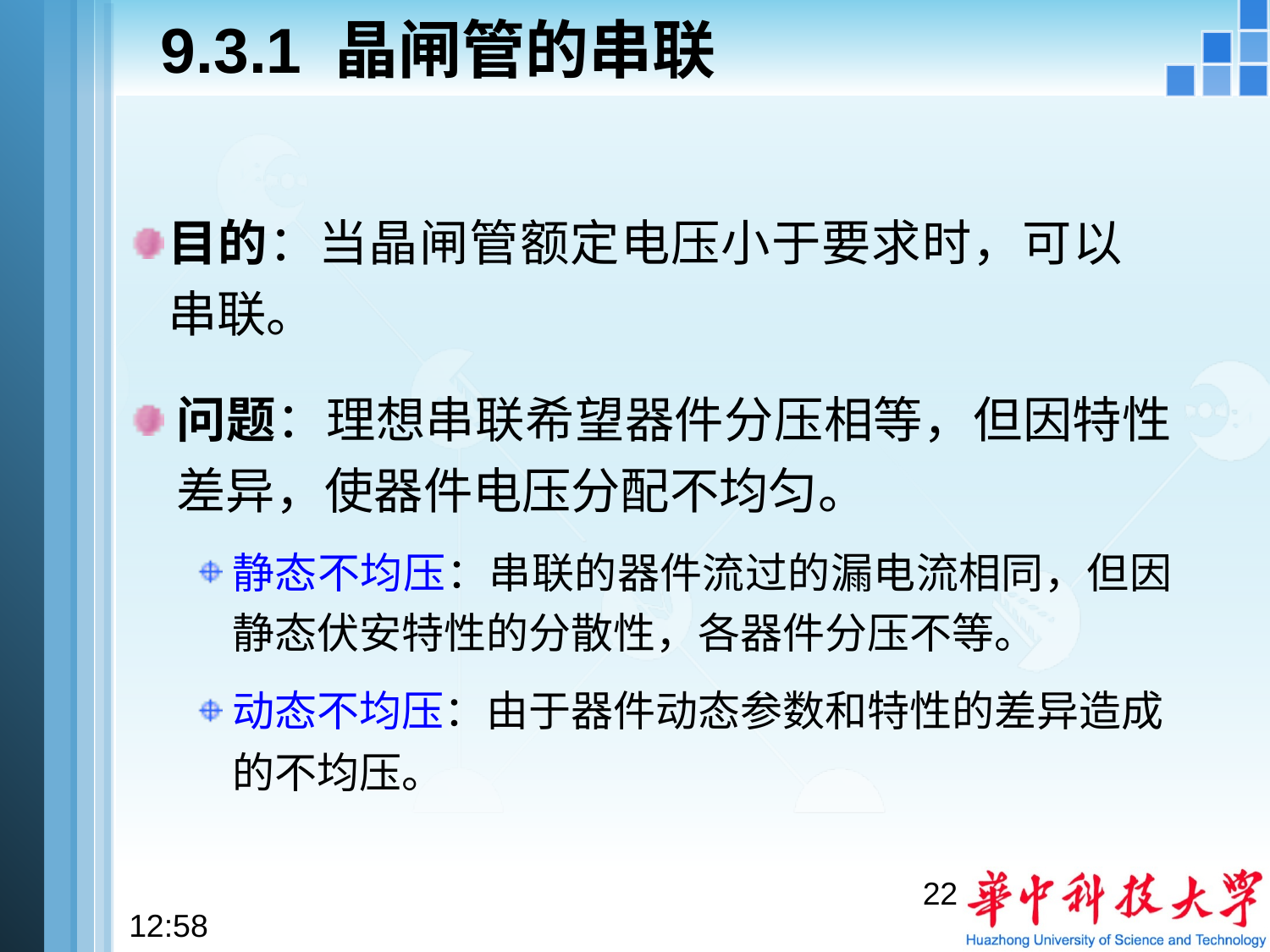

# 9.3.1 晶闸管的串联
目的：当晶闸管额定电压小于要求时，可以串联。
问题：理想串联希望器件分压相等，但因特性差异，使器件电压分配不均匀。
静态不均压：串联的器件流过的漏电流相同，但因静态伏安特性的分散性，各器件分压不等。
动态不均压：由于器件动态参数和特性的差异造成的不均压。
22
12:58